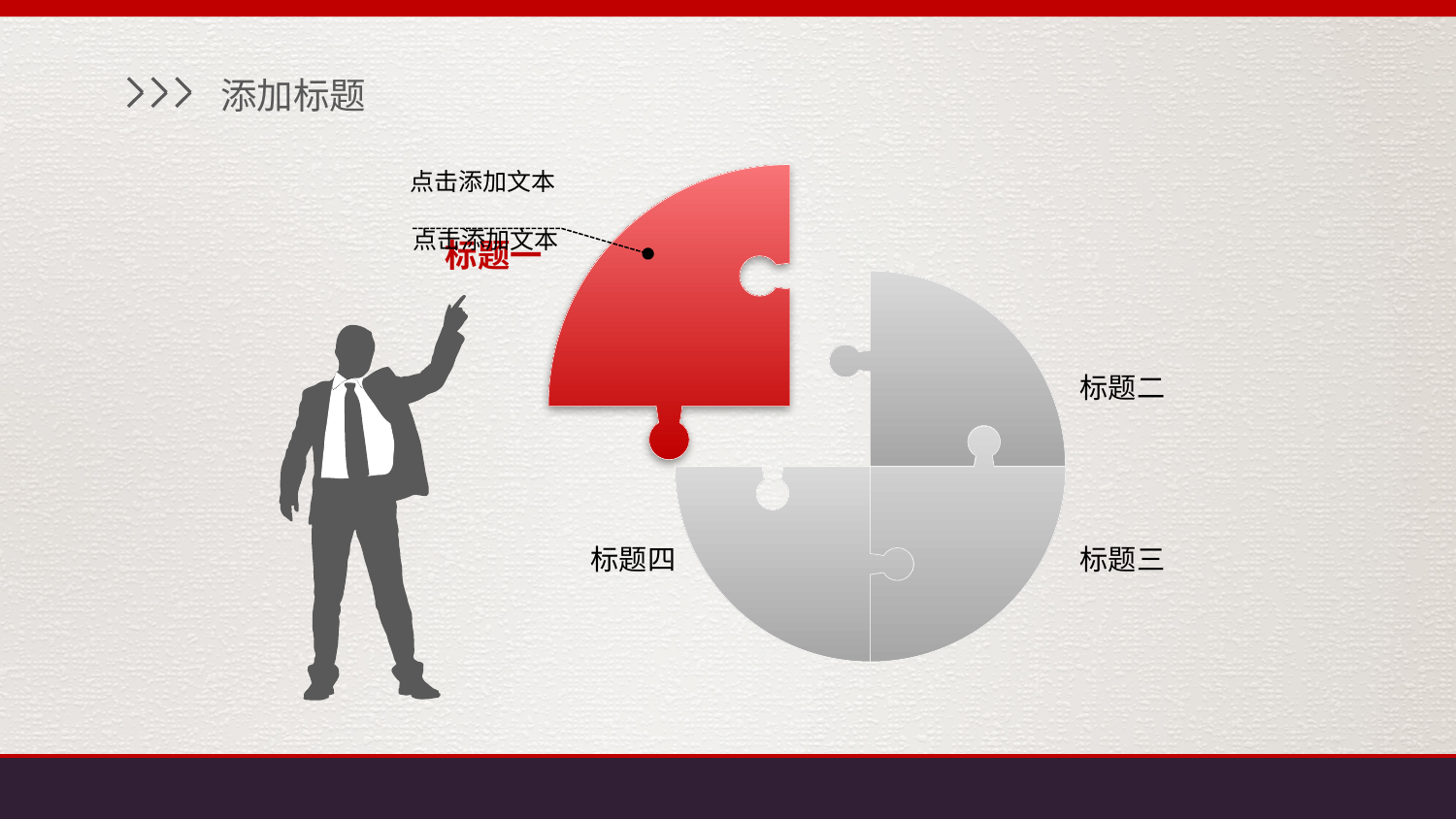

添加标题
点击添加文本
点击添加文本

标题一

标题二
标题四
标题三